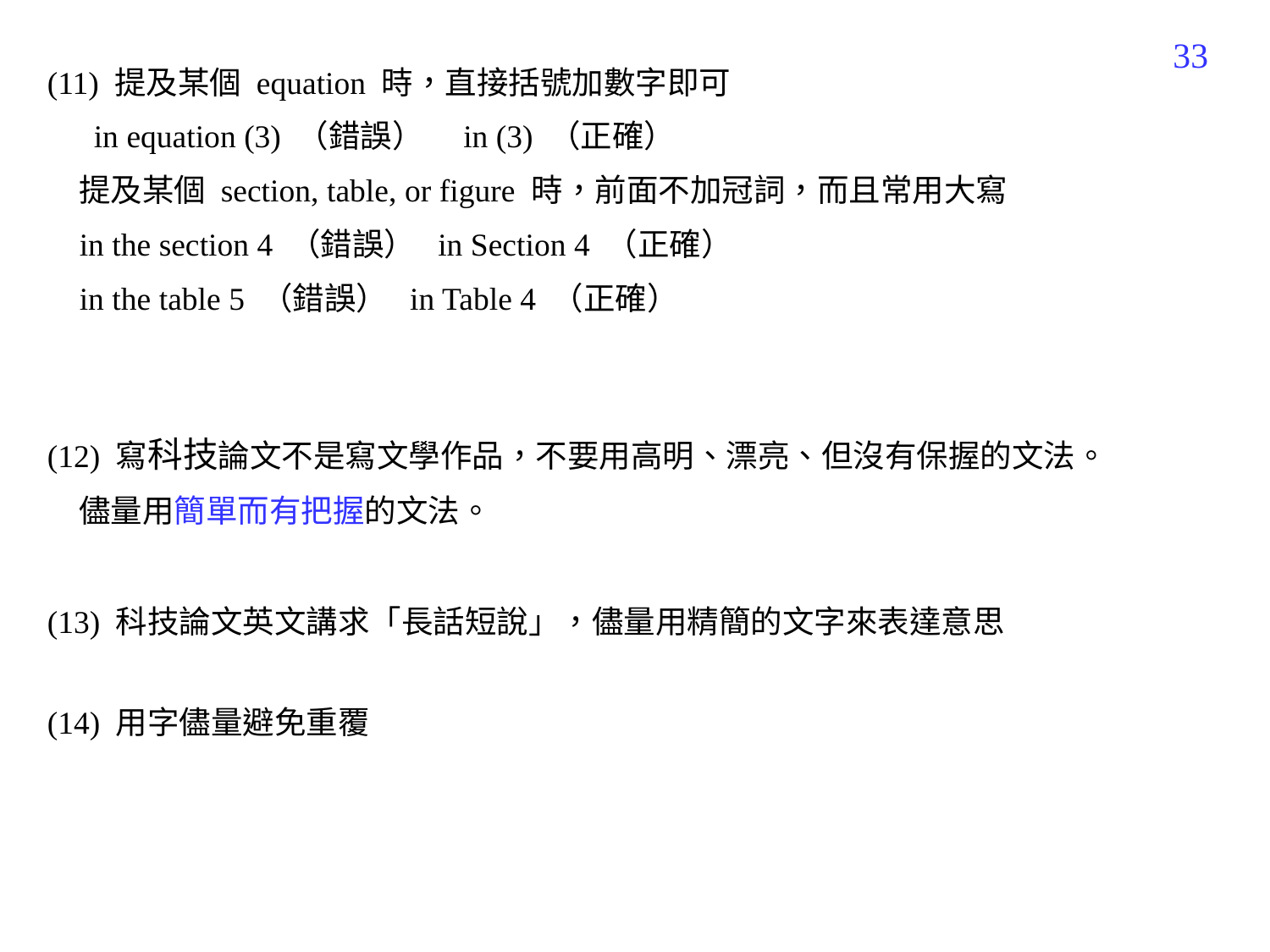

33
(11) 提及某個 equation 時，直接括號加數字即可
　 in equation (3) （錯誤）　in (3) （正確）
　提及某個 section, table, or figure 時，前面不加冠詞，而且常用大寫
    in the section 4 （錯誤）  in Section 4 （正確）
    in the table 5 （錯誤）  in Table 4 （正確）

(12) 寫科技論文不是寫文學作品，不要用高明、漂亮、但沒有保握的文法。
　儘量用簡單而有把握的文法。
(13) 科技論文英文講求「長話短說」，儘量用精簡的文字來表達意思
(14) 用字儘量避免重覆